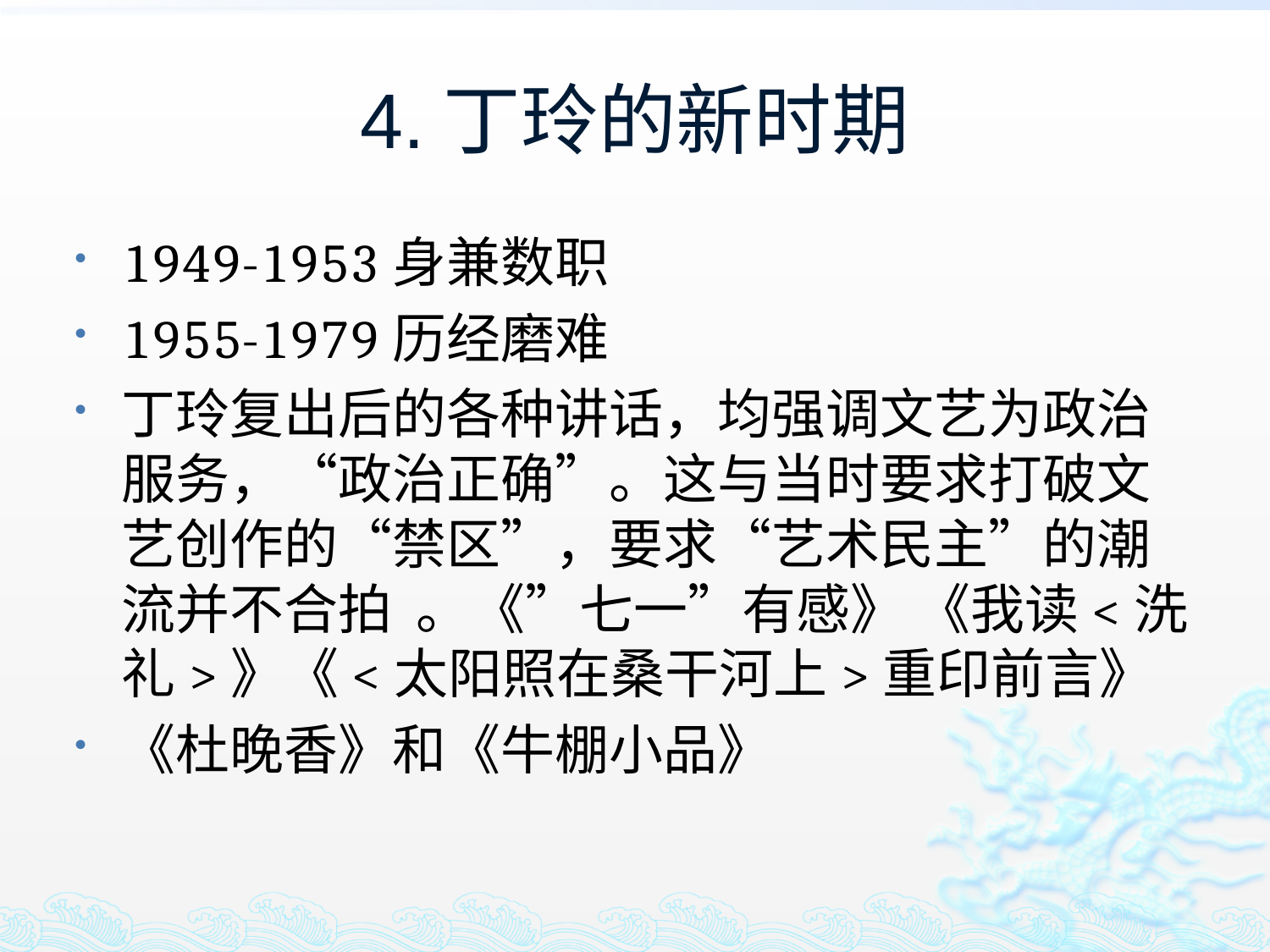

# 4.丁玲的新时期
1949-1953身兼数职
1955-1979历经磨难
丁玲复出后的各种讲话，均强调文艺为政治服务，“政治正确”。这与当时要求打破文艺创作的“禁区”，要求“艺术民主”的潮流并不合拍  。《”七一”有感》 《我读<洗礼>》《<太阳照在桑干河上>重印前言》
《杜晚香》和《牛棚小品》